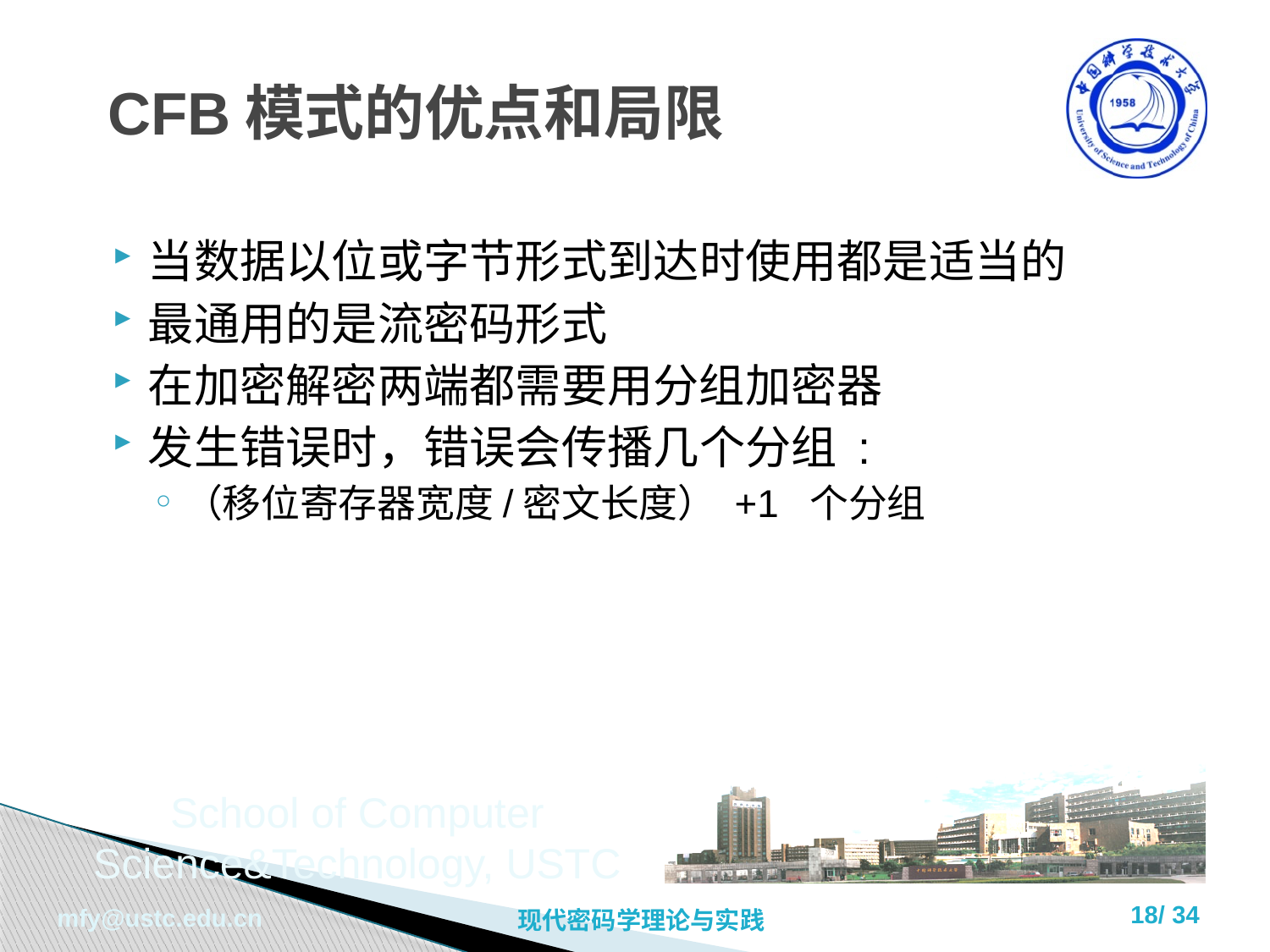

# CFB模式的优点和局限
当数据以位或字节形式到达时使用都是适当的
最通用的是流密码形式
在加密解密两端都需要用分组加密器
发生错误时，错误会传播几个分组 :
（移位寄存器宽度/密文长度） +1  个分组